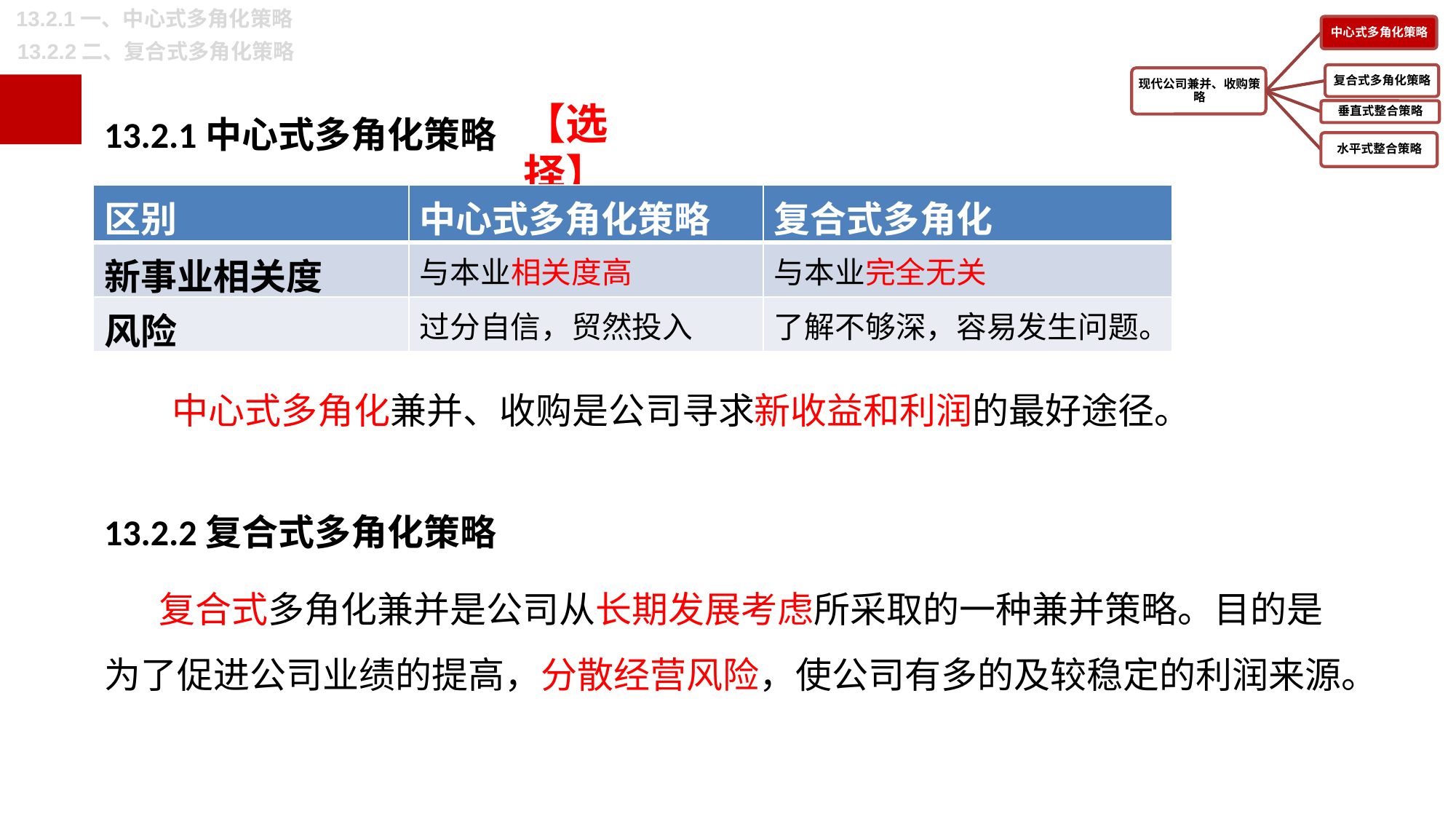

13.2.1一、中心式多角化策略
现代公司兼并、收购策略

中心式多角化策略

复合式多角化策略

垂直式整合策略

水平式整合策略
13.2.2二、复合式多角化策略
13.2.1中心式多角化策略
【选择】
| 区别 | 中心式多角化策略 | 复合式多角化 |
| --- | --- | --- |
| 新事业相关度 | 与本业相关度高 | 与本业完全无关 |
| 风险 | 过分自信，贸然投入 | 了解不够深，容易发生问题。 |
 中心式多角化兼并、收购是公司寻求新收益和利润的最好途径。
13.2.2复合式多角化策略
复合式多角化兼并是公司从长期发展考虑所采取的一种兼并策略。目的是为了促进公司业绩的提高，分散经营风险，使公司有多的及较稳定的利润来源。